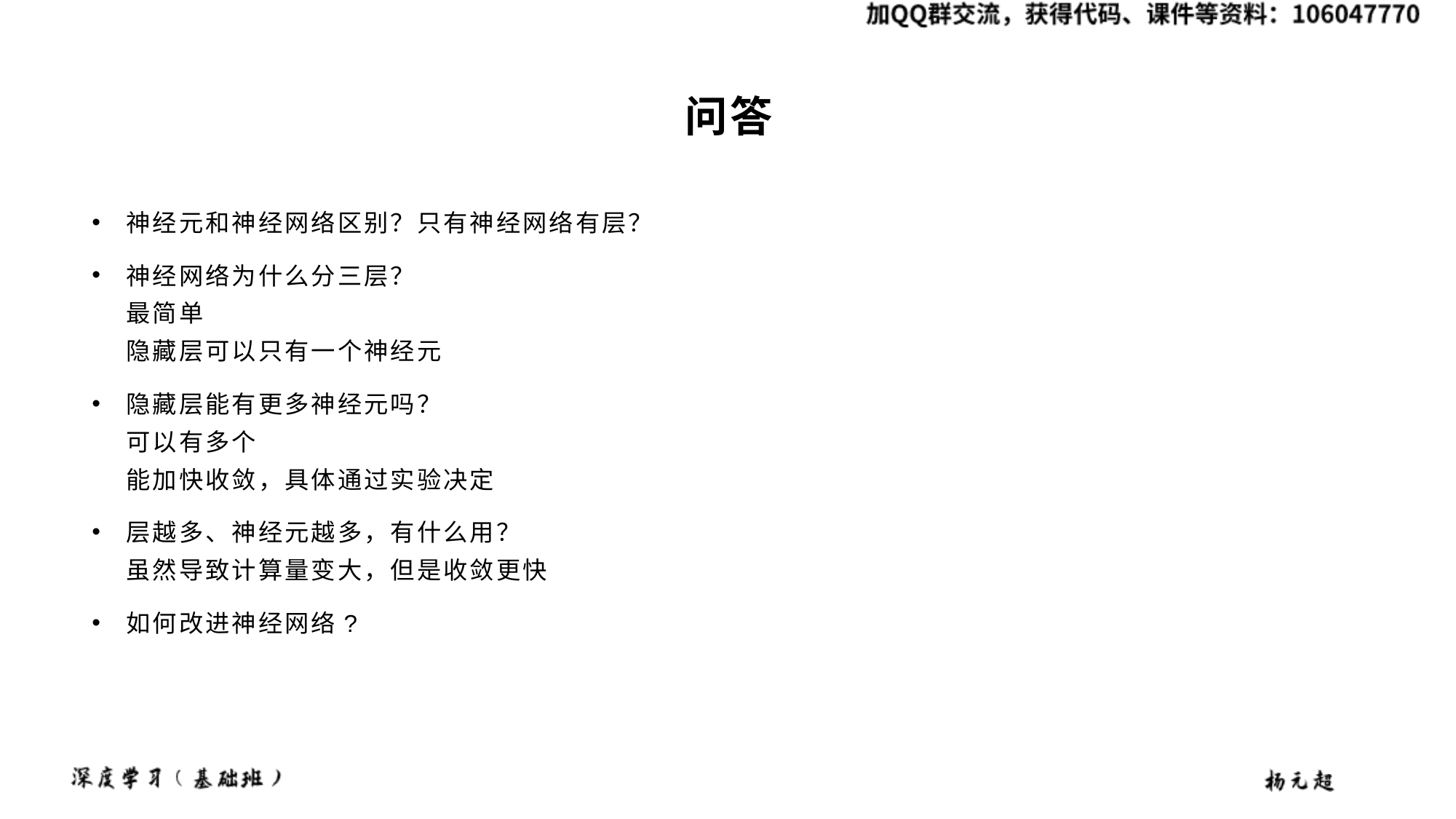

# 问答
神经元和神经网络区别？只有神经网络有层？
神经网络为什么分三层？
最简单
隐藏层可以只有一个神经元
隐藏层能有更多神经元吗？
可以有多个
能加快收敛，具体通过实验决定
层越多、神经元越多，有什么用？
虽然导致计算量变大，但是收敛更快
如何改进神经网络?